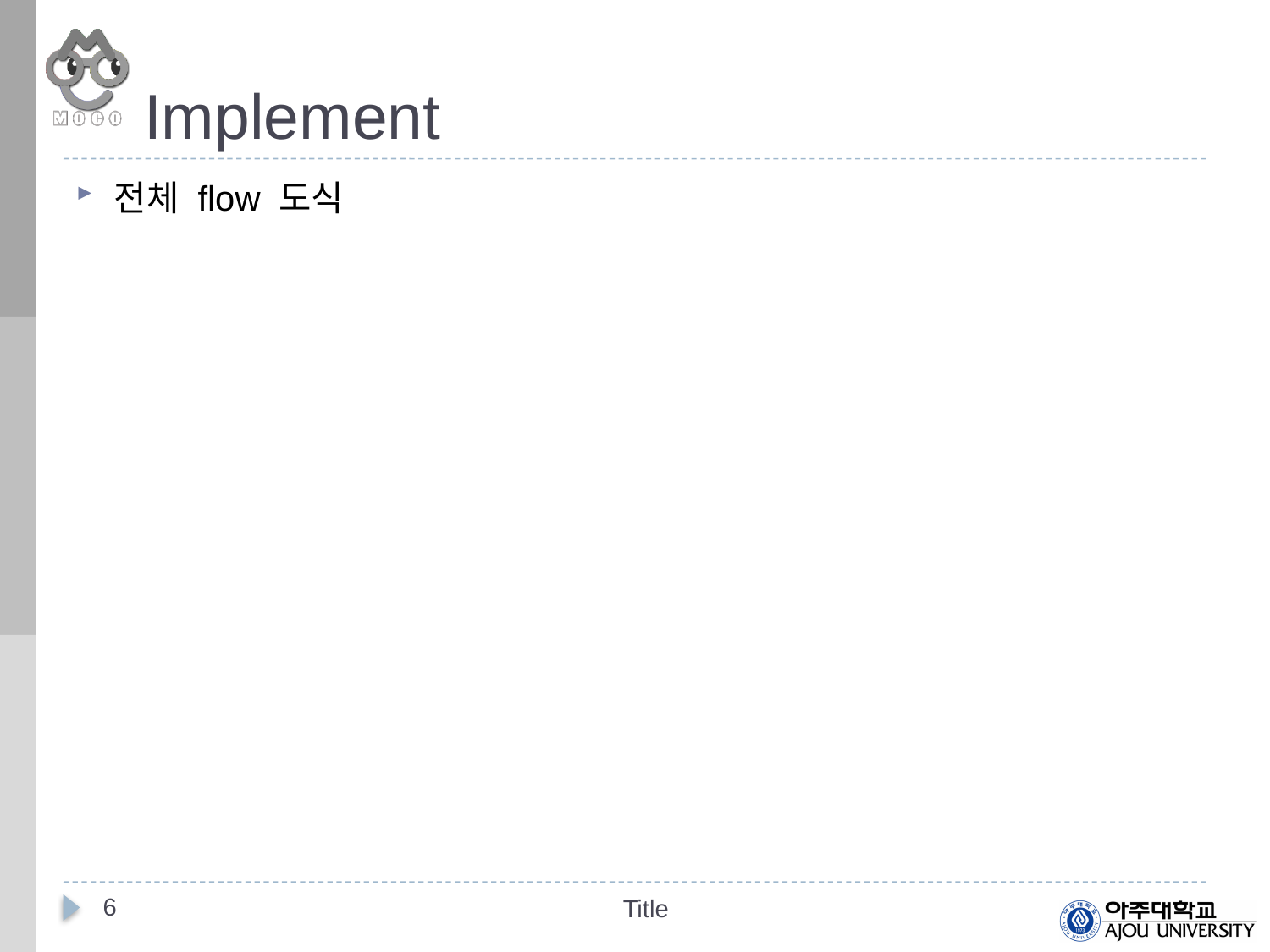

# Implement
전체 flow 도식
6
Title